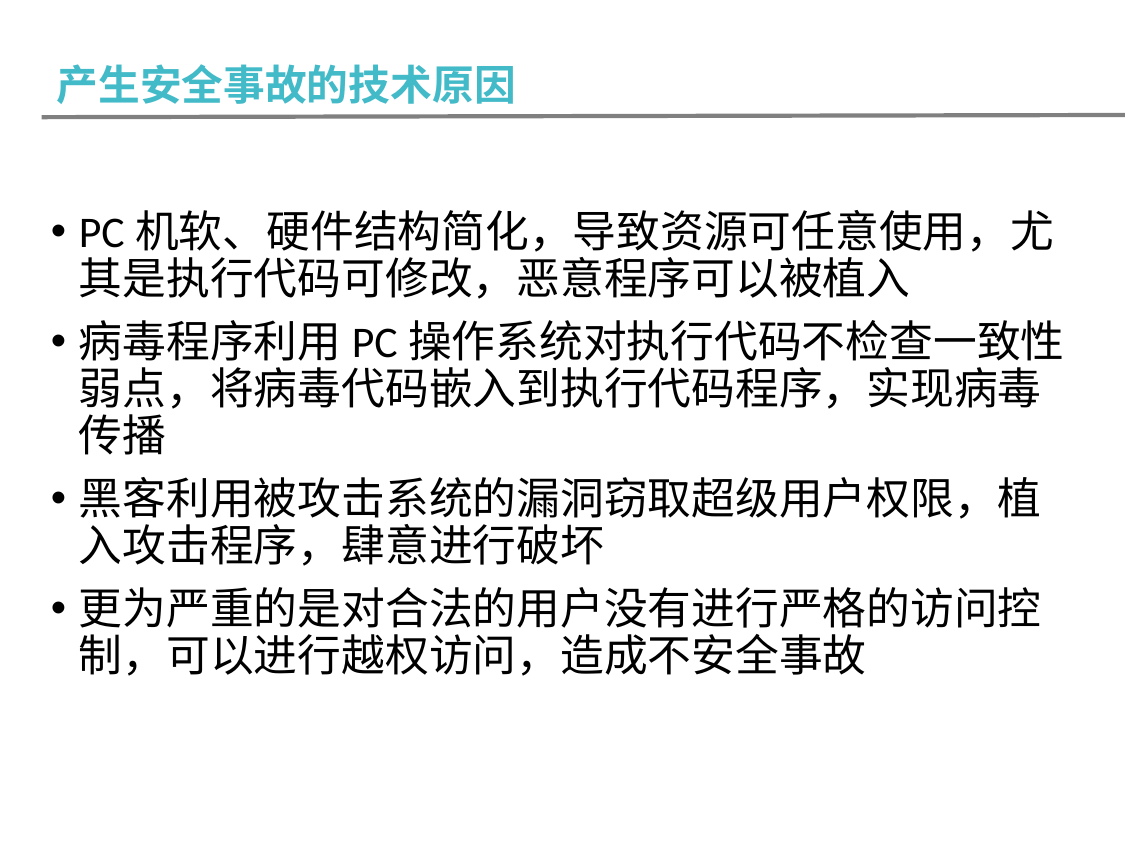

产生安全事故的技术原因
PC机软、硬件结构简化，导致资源可任意使用，尤其是执行代码可修改，恶意程序可以被植入
病毒程序利用PC操作系统对执行代码不检查一致性弱点，将病毒代码嵌入到执行代码程序，实现病毒传播
黑客利用被攻击系统的漏洞窃取超级用户权限，植入攻击程序，肆意进行破坏
更为严重的是对合法的用户没有进行严格的访问控制，可以进行越权访问，造成不安全事故